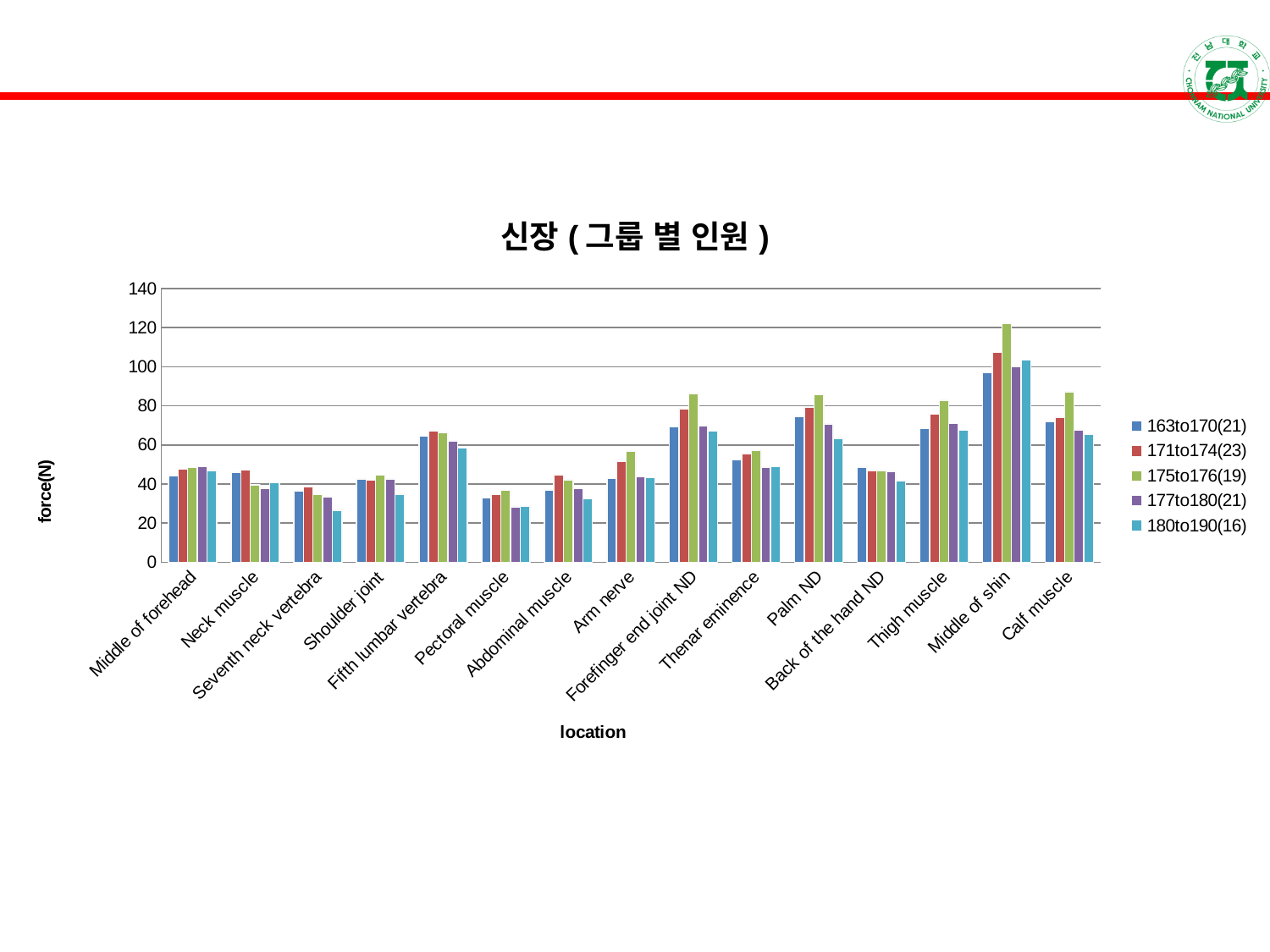

### Chart: 신장(그룹 별 인원)

| Category | 163to170(21) | 171to174(23) | 175to176(19) | 177to180(21) | 180to190(16) |
|---|---|---|---|---|---|
| Middle of forehead | 44.06458456714286 | 47.74477455173913 | 48.44614680596491 | 48.97565338846032 | 46.916128559375 |
| Neck muscle | 46.05057662395238 | 47.18285346449276 | 39.572925987 | 37.76587839115873 | 40.52572888685417 |
| Seventh neck vertebra | 36.42752123507937 | 38.51205851420291 | 34.63606759977193 | 33.38632035571428 | 26.62472699372917 |
| Shoulder joint | 42.52950885317461 | 41.98952018405797 | 44.45854720666668 | 42.49007115492063 | 34.74335931645832 |
| Fifth lumbar vertebra | 64.33841434698412 | 67.01608262869566 | 66.3559730136842 | 62.10091986165079 | 58.47454910591667 |
| Pectoral muscle | 33.06039389801587 | 34.65521905086957 | 36.6703786682456 | 28.23507063885714 | 28.80835722929167 |
| Abdominal muscle | 37.04419212504762 | 44.76212745518841 | 42.20339432036842 | 37.8406530418889 | 32.42506703775 |
| Arm nerve | 42.69590637301589 | 51.75888816173913 | 56.91227584456141 | 43.6530981336508 | 43.2187988271875 |
| Forefinger end joint ND | 69.20798902698414 | 78.57528206391305 | 86.28832022403508 | 69.9551265363492 | 67.12192076270834 |
| Thenar eminence | 52.28563391476192 | 55.52083436811595 | 57.21188665017544 | 48.74094264904762 | 48.96448826520832 |
| Palm ND | 74.52542380396824 | 79.27165244652174 | 85.74436007035088 | 70.76136918555555 | 63.38017216583334 |
| Back of the hand ND | 48.71242089523808 | 46.78538103550724 | 46.90283673824561 | 46.44808119269841 | 41.64035777385417 |
| Thigh muscle | 68.6077977168254 | 75.73762879855074 | 82.96703320245614 | 70.87370429714285 | 67.40110268437499 |
| Middle of shin | 97.07969548301588 | 107.2120241669565 | 122.2581846129824 | 99.95706184841272 | 103.38592129625 |
| Calf muscle | 71.88888733873016 | 74.27449400478261 | 87.08515966964912 | 67.72870736 | 65.46015628645831 |